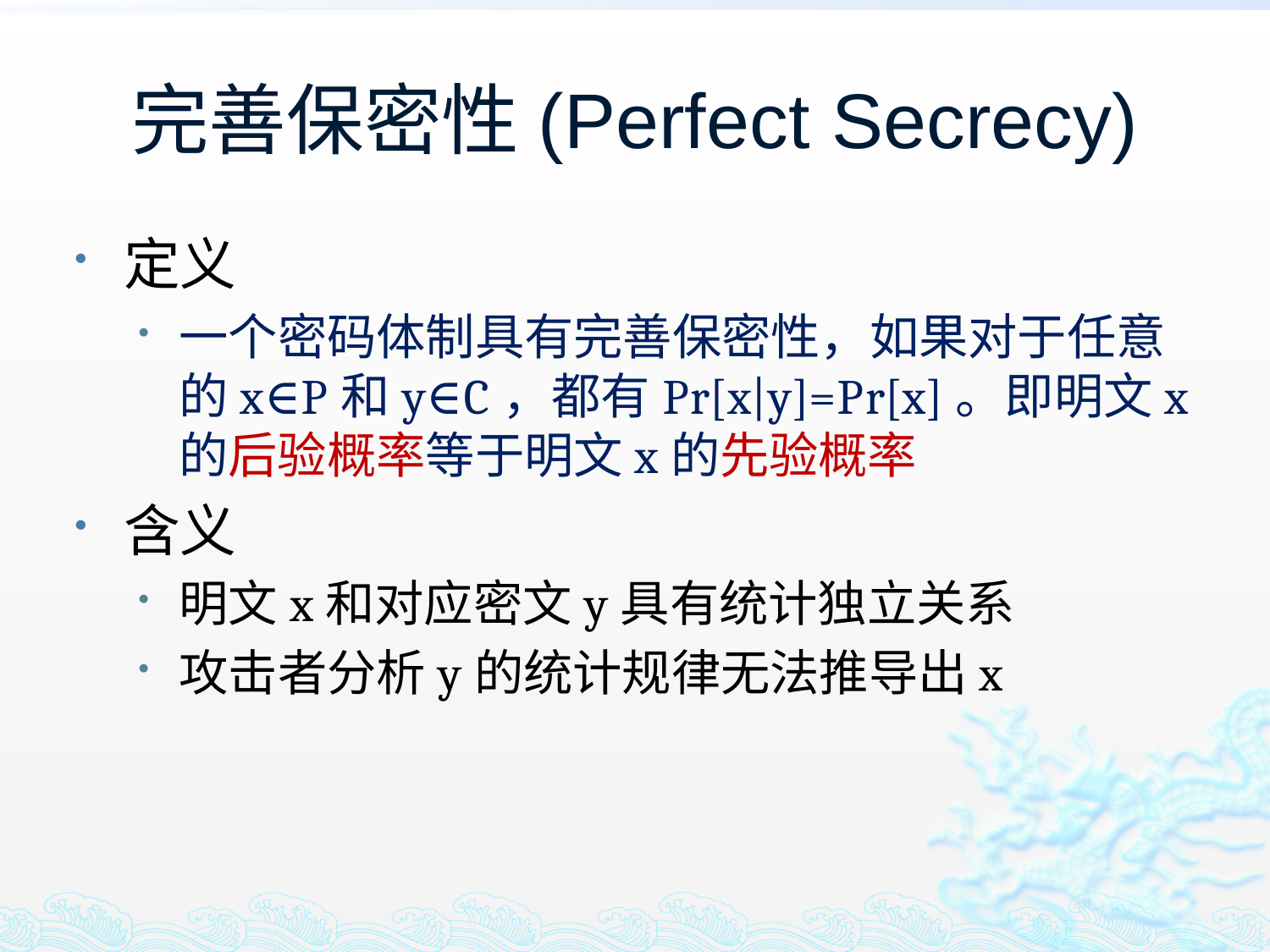

# 完善保密性(Perfect Secrecy)
定义
一个密码体制具有完善保密性，如果对于任意的x∈P和y∈C，都有Pr[x|y]=Pr[x]。即明文x的后验概率等于明文x的先验概率
含义
明文x和对应密文y具有统计独立关系
攻击者分析y的统计规律无法推导出x